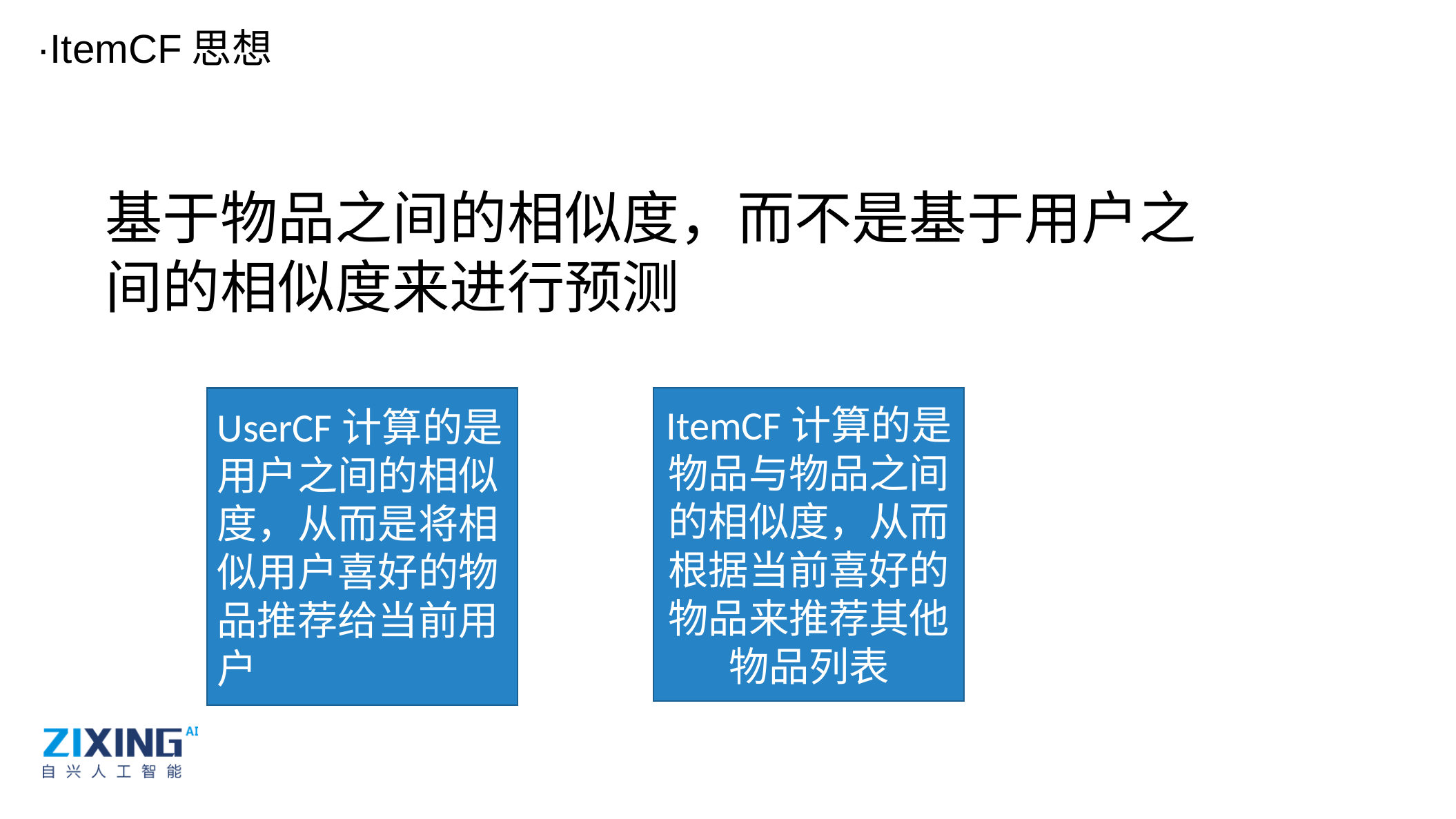

·ItemCF思想
基于物品之间的相似度，而不是基于用户之间的相似度来进行预测
ItemCF计算的是物品与物品之间的相似度，从而根据当前喜好的物品来推荐其他物品列表
UserCF计算的是用户之间的相似度，从而是将相似用户喜好的物品推荐给当前用户